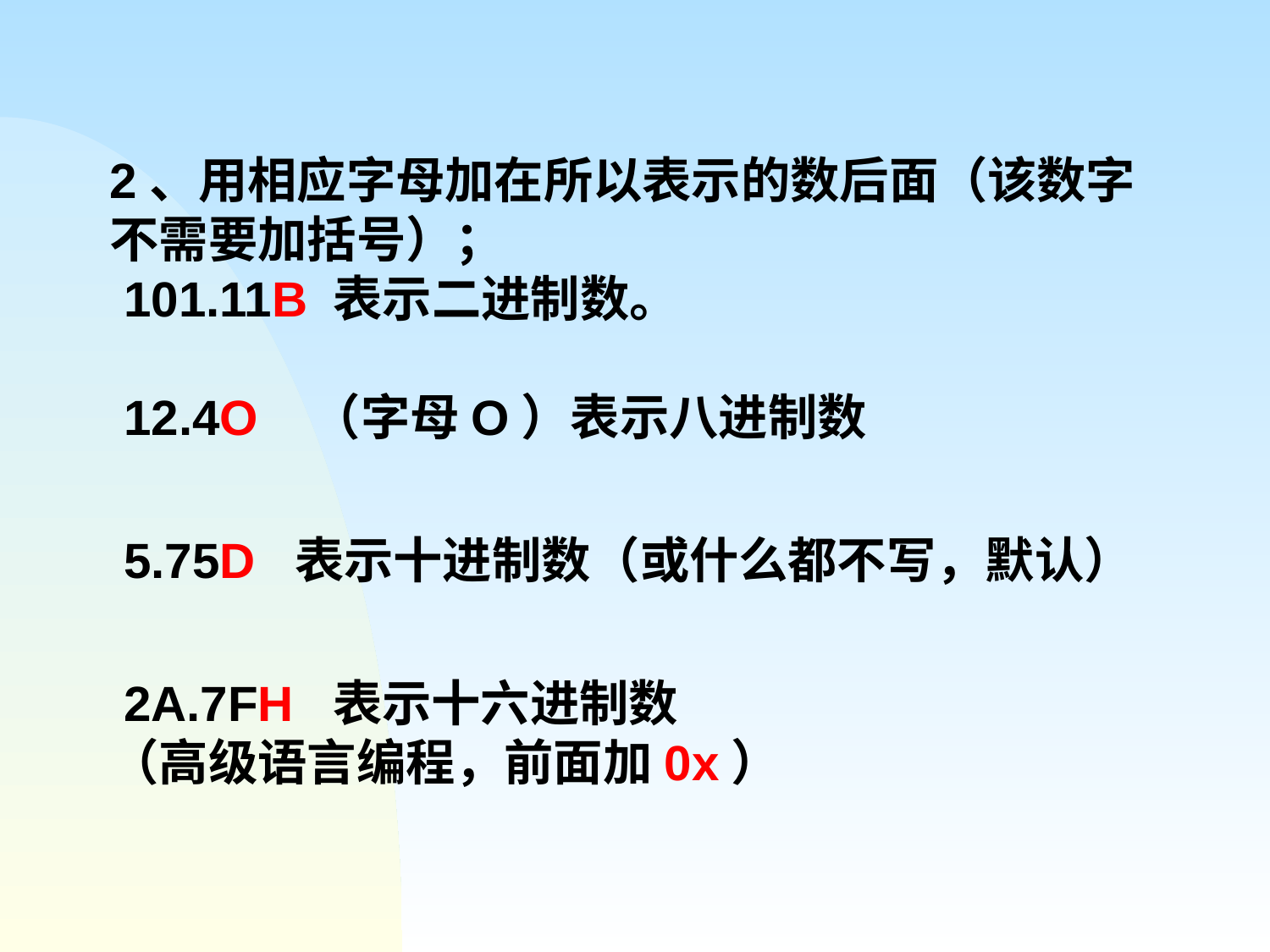

2、用相应字母加在所以表示的数后面（该数字不需要加括号）；
 101.11B 表示二进制数。

 12.4O   （字母O）表示八进制数

 5.75D  表示十进制数（或什么都不写，默认）

 2A.7FH  表示十六进制数
（高级语言编程，前面加0x）
16